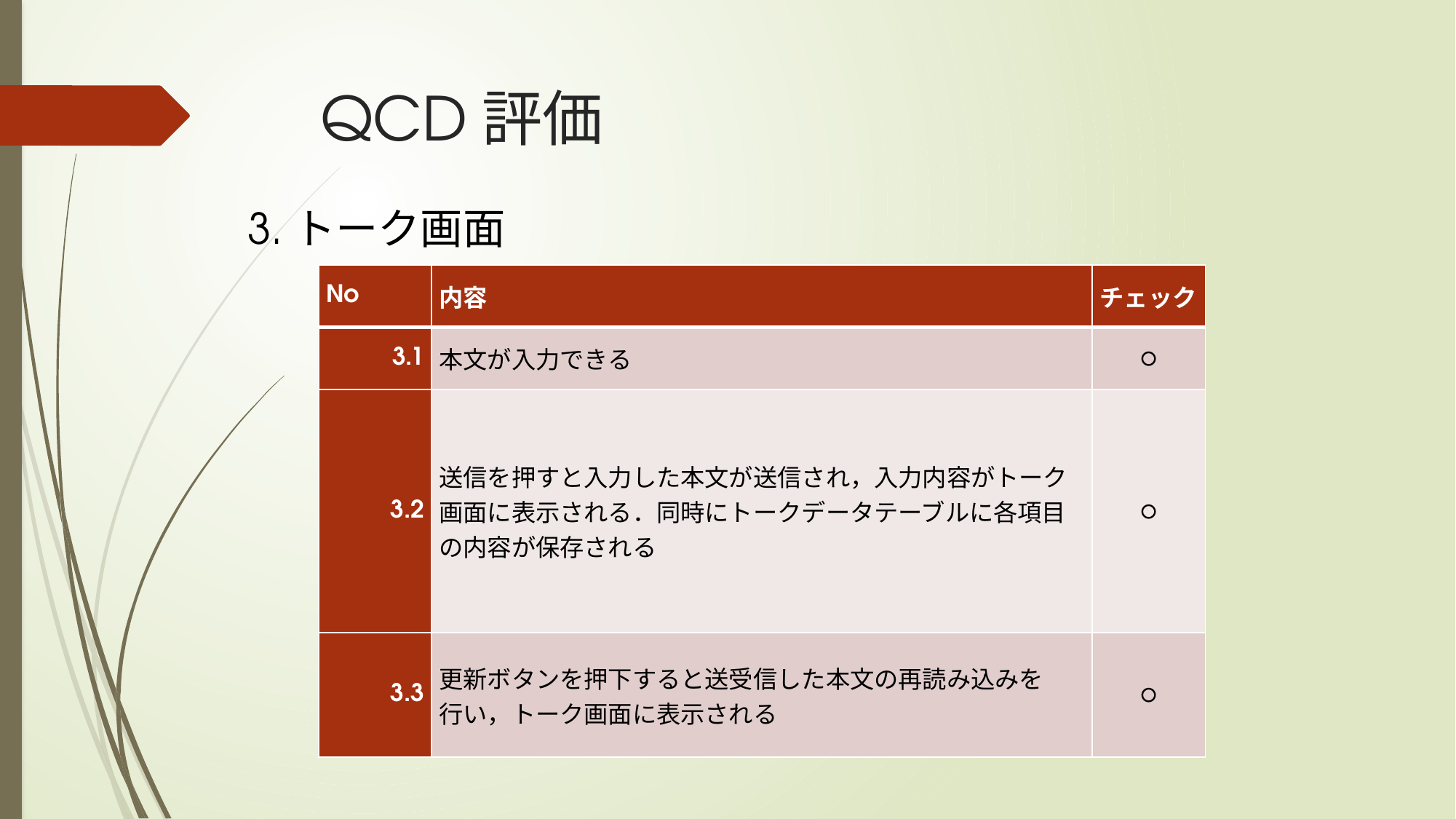

# QCD評価
3.トーク画面
| No | 内容 | チェック |
| --- | --- | --- |
| 3.1 | 本文が入力できる | ○ |
| 3.2 | 送信を押すと入力した本文が送信され，入力内容がトーク画面に表示される．同時にトークデータテーブルに各項目の内容が保存される | ○ |
| 3.3 | 更新ボタンを押下すると送受信した本文の再読み込みを 行い，トーク画面に表示される | ○ |